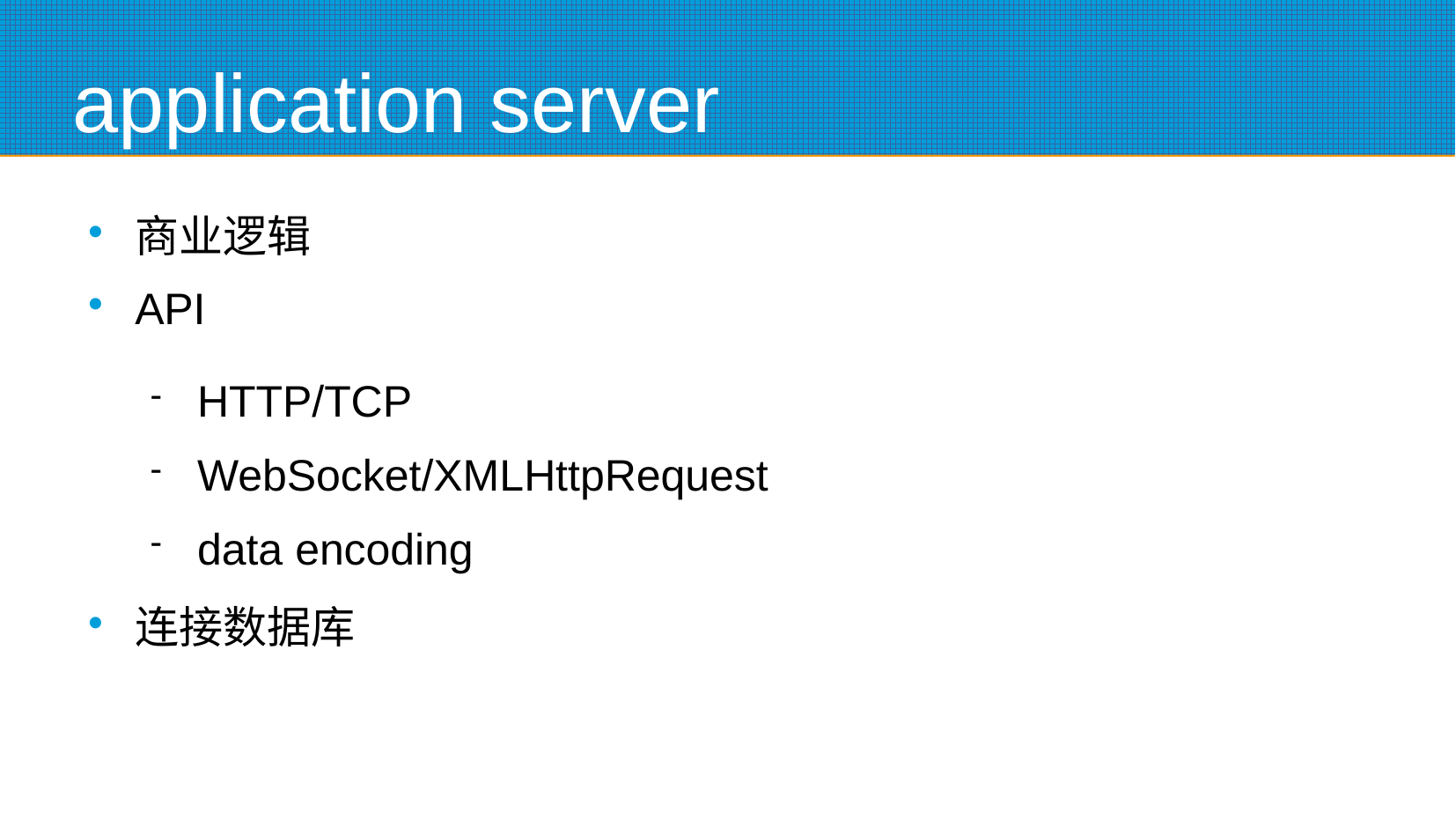

# application server
商业逻辑
API
HTTP/TCP
WebSocket/XMLHttpRequest
data encoding
连接数据库